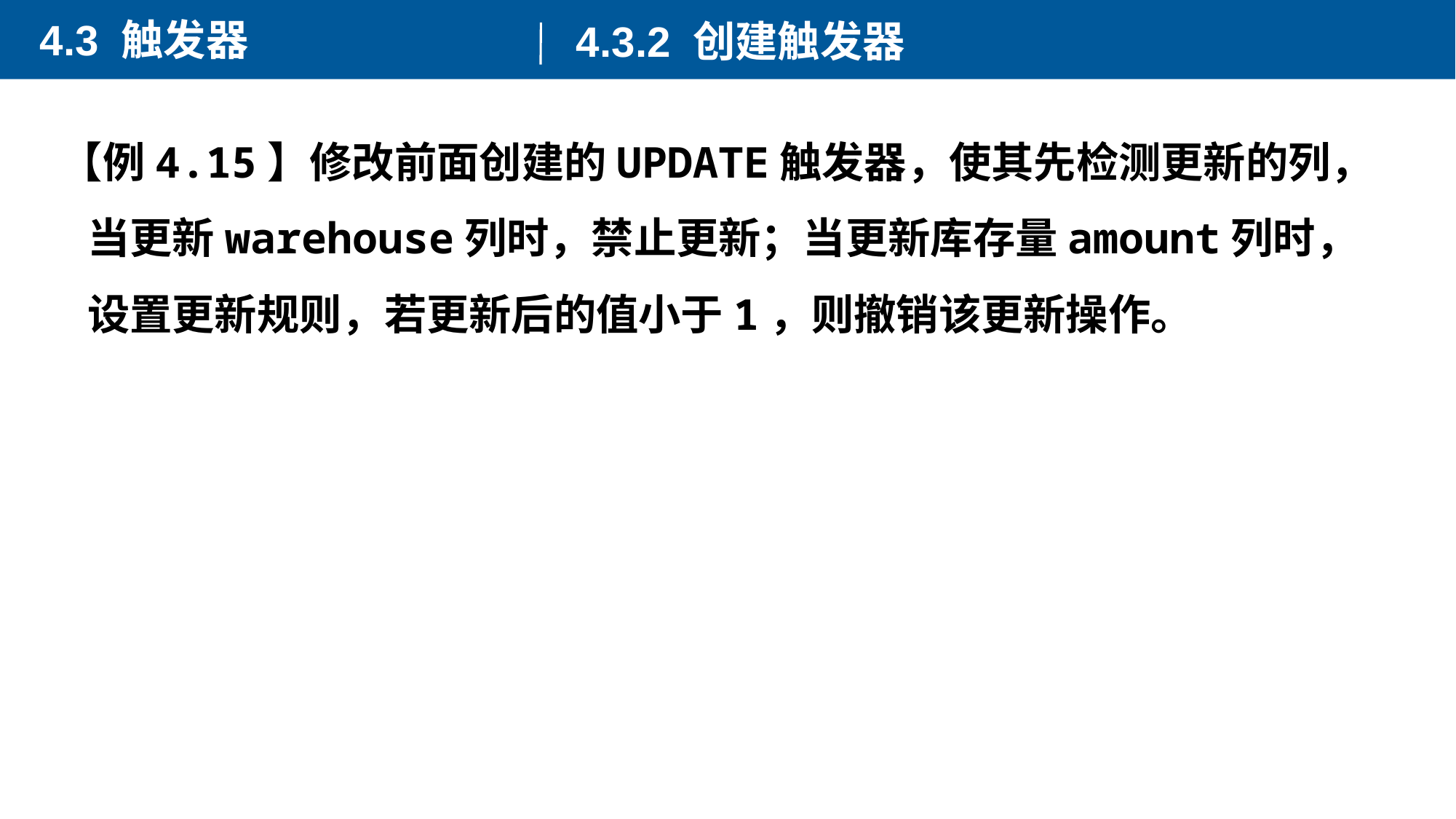

4.3 触发器
4.3.2 创建触发器
【例4.15】修改前面创建的UPDATE触发器，使其先检测更新的列，当更新warehouse列时，禁止更新；当更新库存量amount列时，设置更新规则，若更新后的值小于1，则撤销该更新操作。